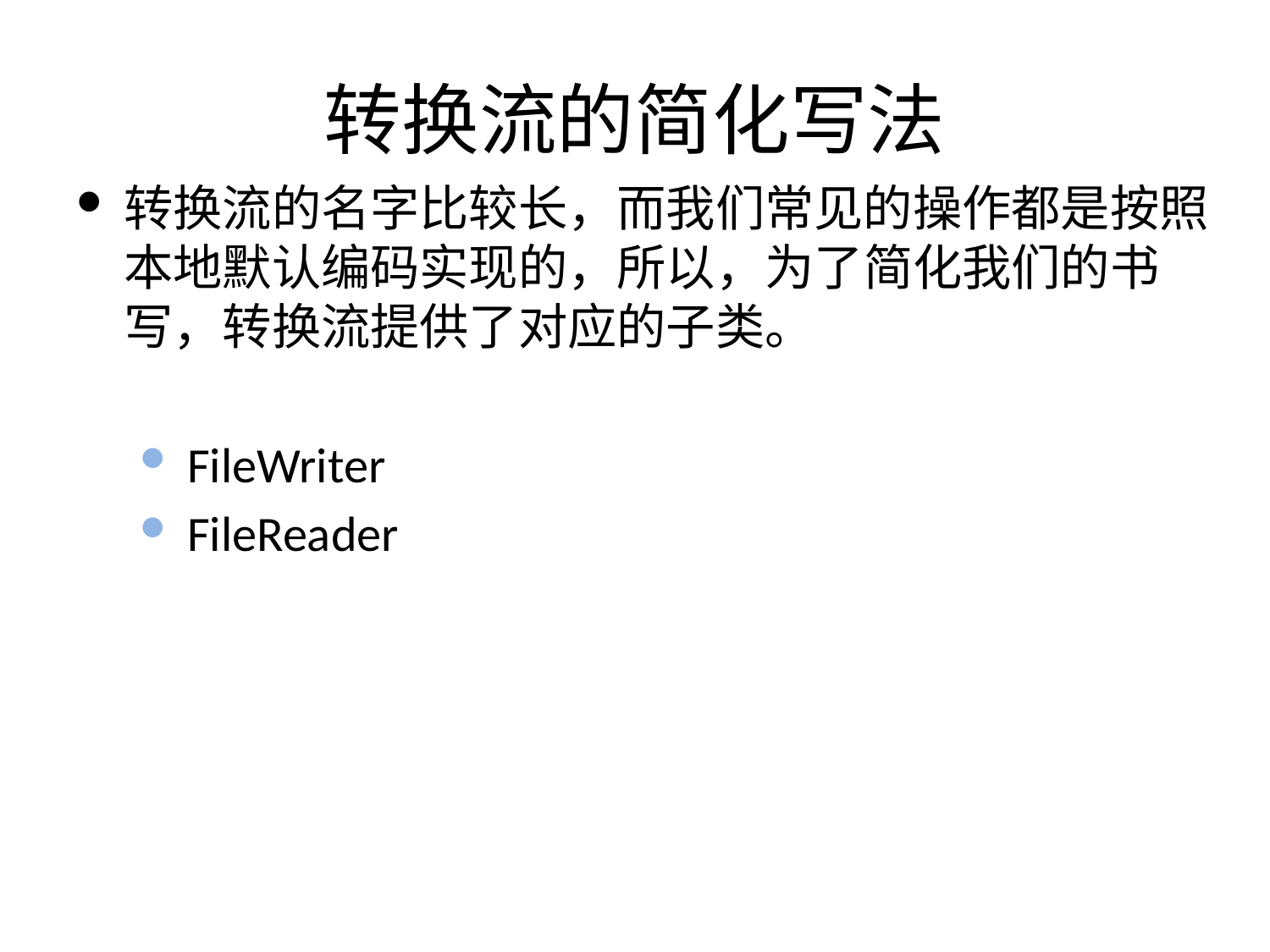

# 转换流的简化写法
转换流的名字比较长，而我们常见的操作都是按照本地默认编码实现的，所以，为了简化我们的书写，转换流提供了对应的子类。

FileWriter
FileReader